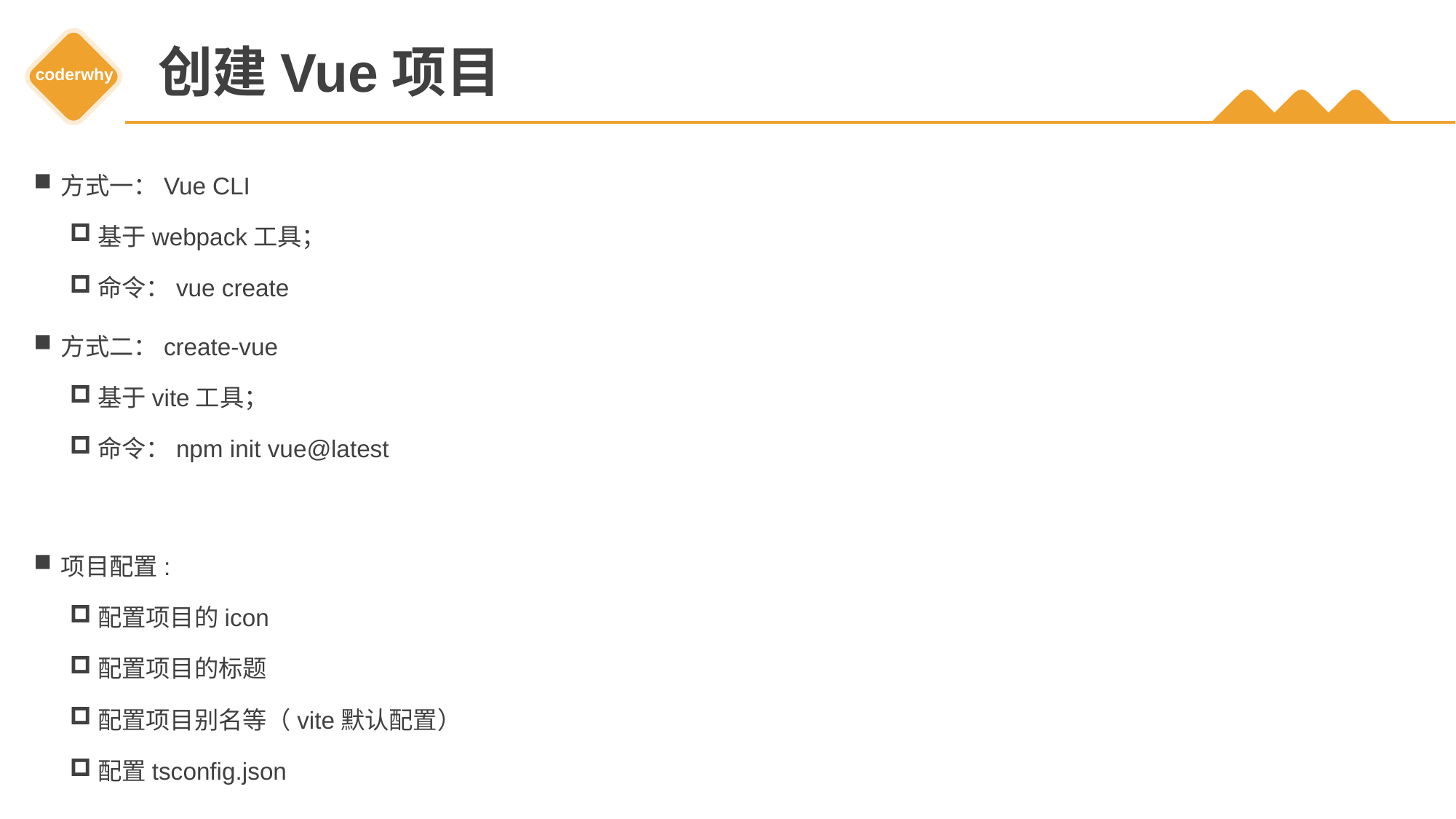

# 创建Vue项目
方式一：Vue CLI
基于webpack工具；
命令：vue create
方式二：create-vue
基于vite工具；
命令：npm init vue@latest

项目配置:
配置项目的icon
配置项目的标题
配置项目别名等（vite默认配置）
配置tsconfig.json